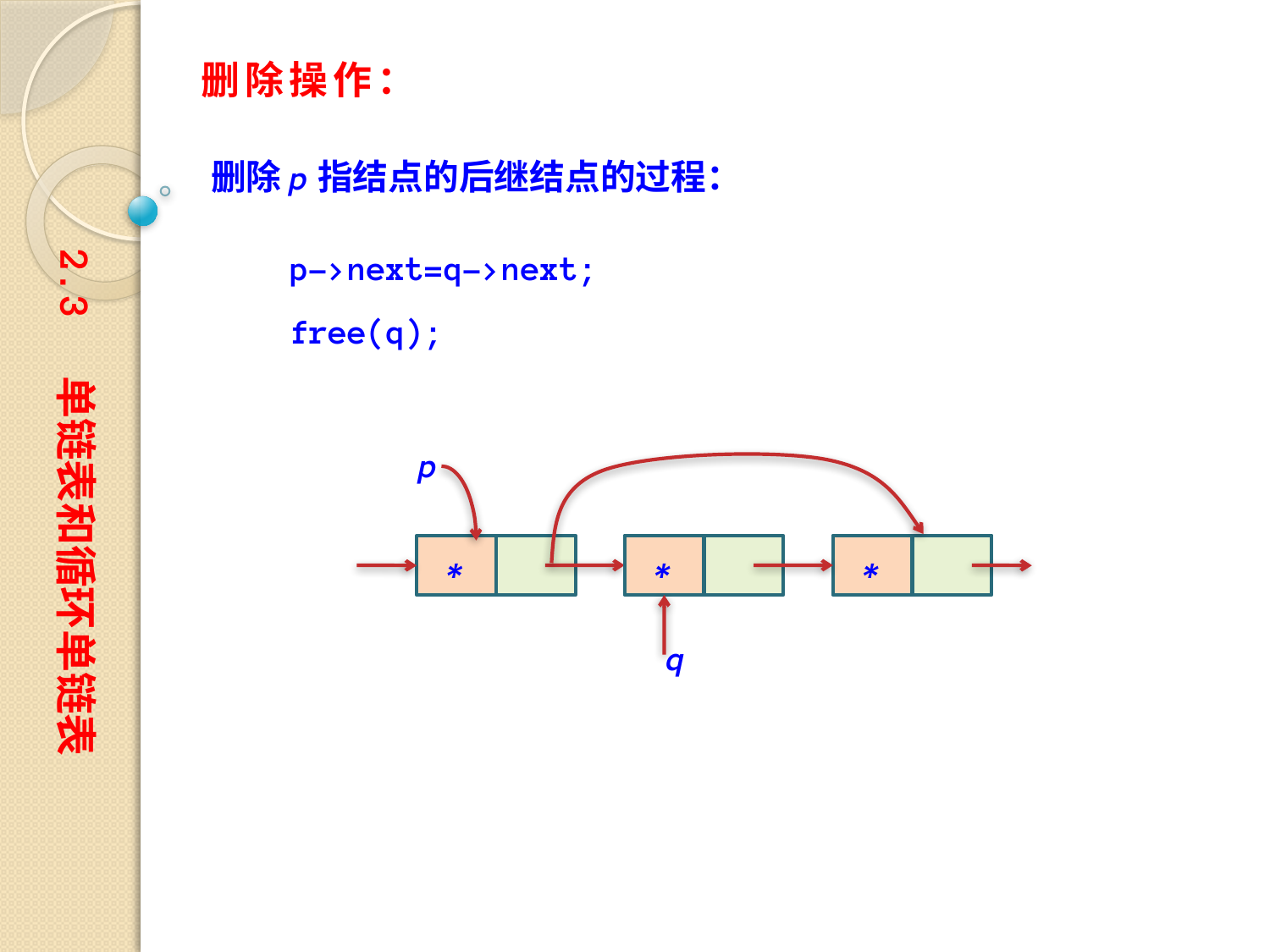

删除操作：
删除p指结点的后继结点的过程：
p->next=q->next;
free(q);
2.3  单链表和循环单链表

p

*

*

q
*